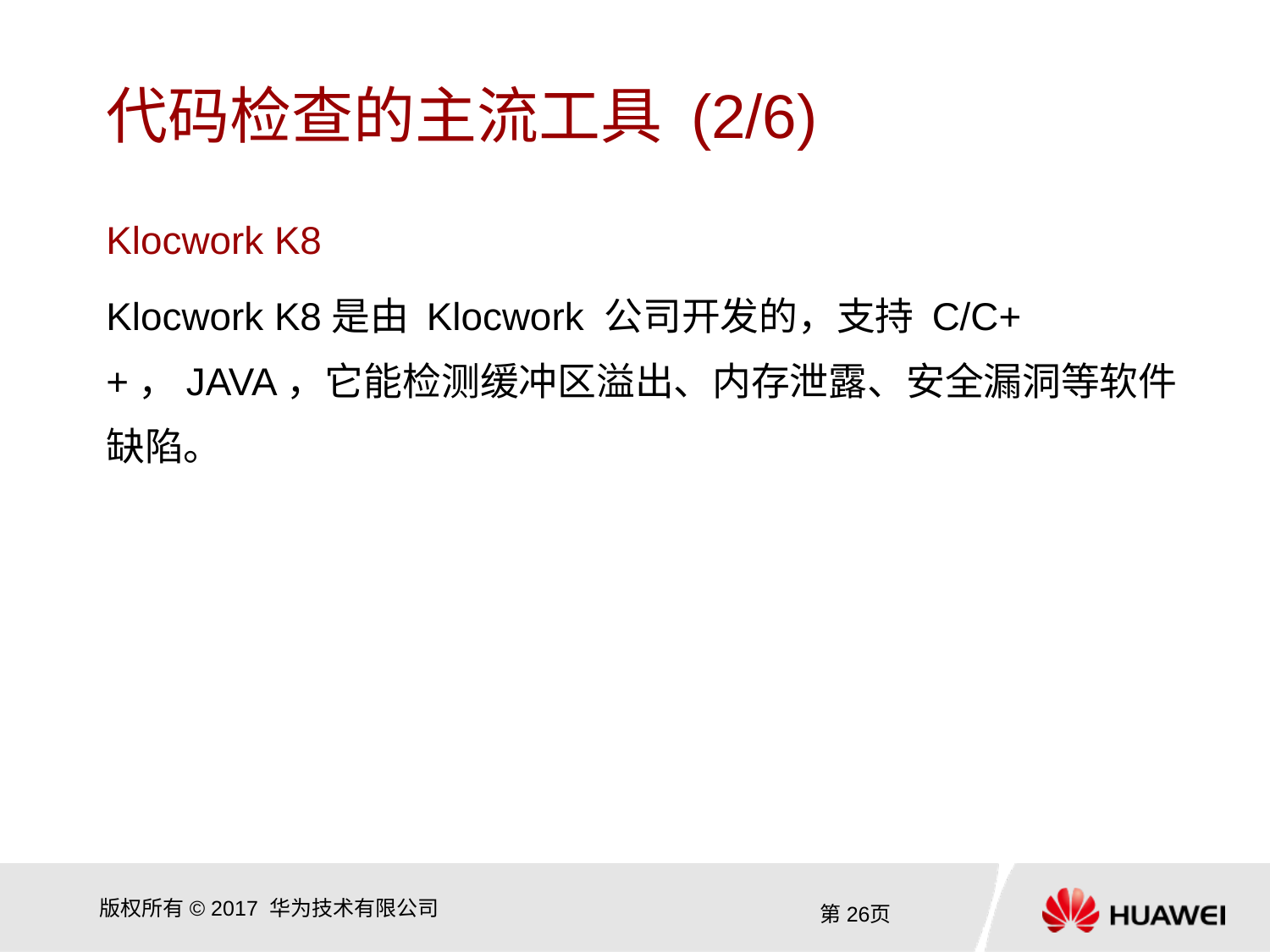

# 代码检查的主流工具 (2/6)
Klocwork K8
Klocwork K8是由 Klocwork 公司开发的，支持 C/C++，JAVA，它能检测缓冲区溢出、内存泄露、安全漏洞等软件缺陷。